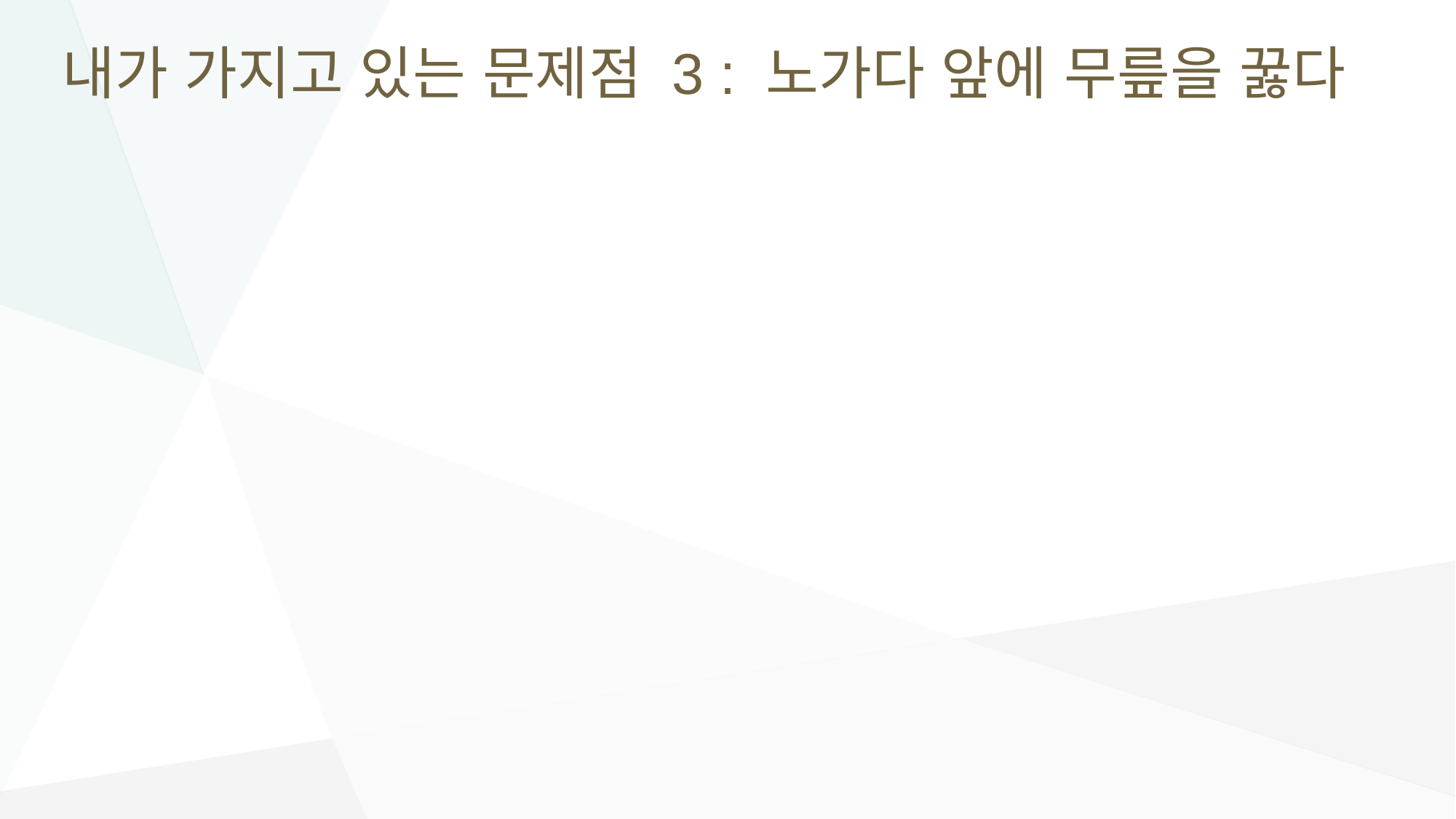

# 내가 가지고 있는 문제점 3 : 노가다 앞에 무릎을 꿇다